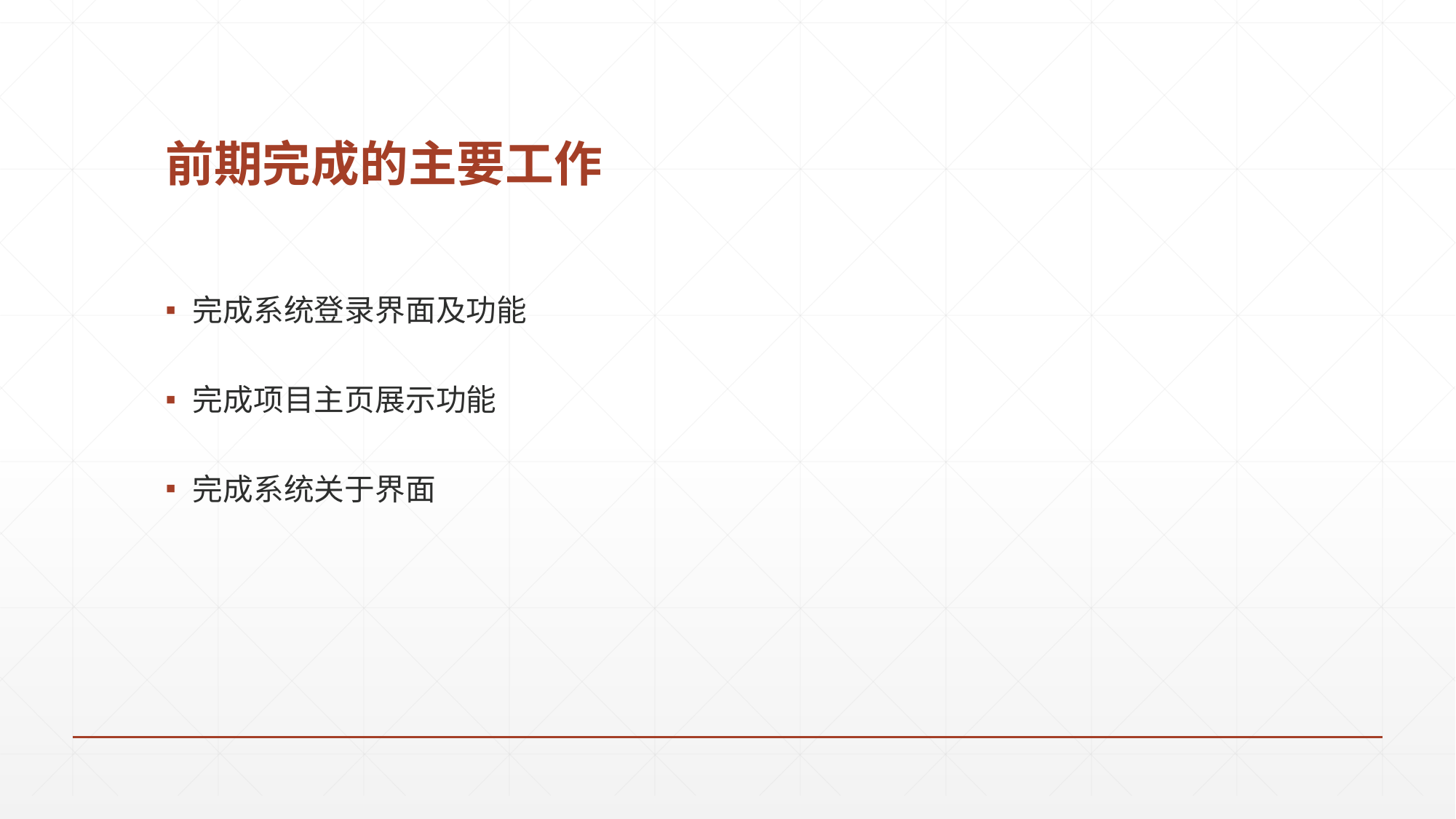

# 前期完成的主要工作

完成系统登录界面及功能
完成项目主页展示功能
完成系统关于界面